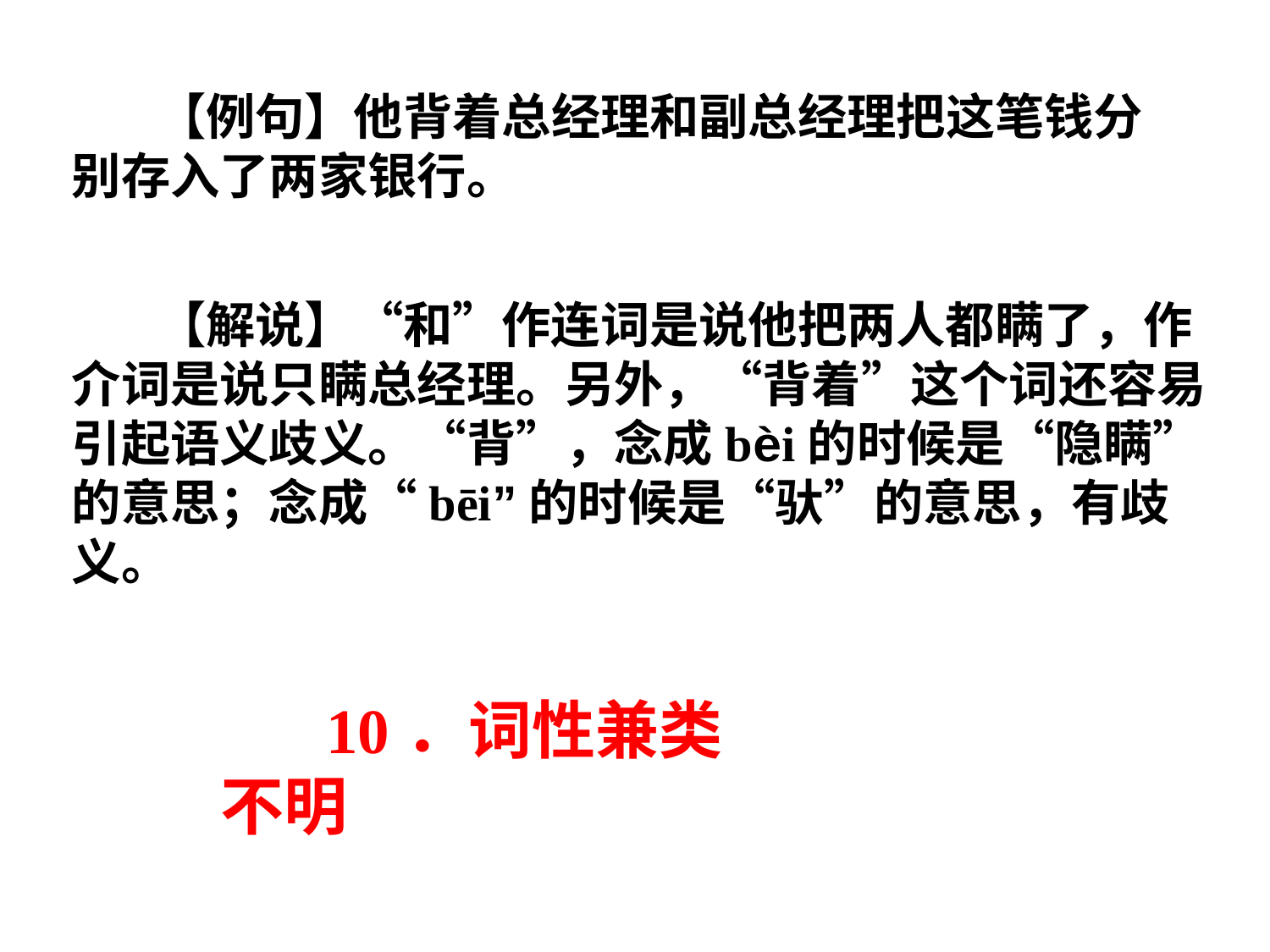

【例句】他背着总经理和副总经理把这笔钱分别存入了两家银行。
【解说】“和”作连词是说他把两人都瞒了，作介词是说只瞒总经理。另外，“背着”这个词还容易引起语义歧义。“背”，念成bèi的时候是“隐瞒”的意思；念成“bēi”的时候是“驮”的意思，有歧义。
10．词性兼类不明